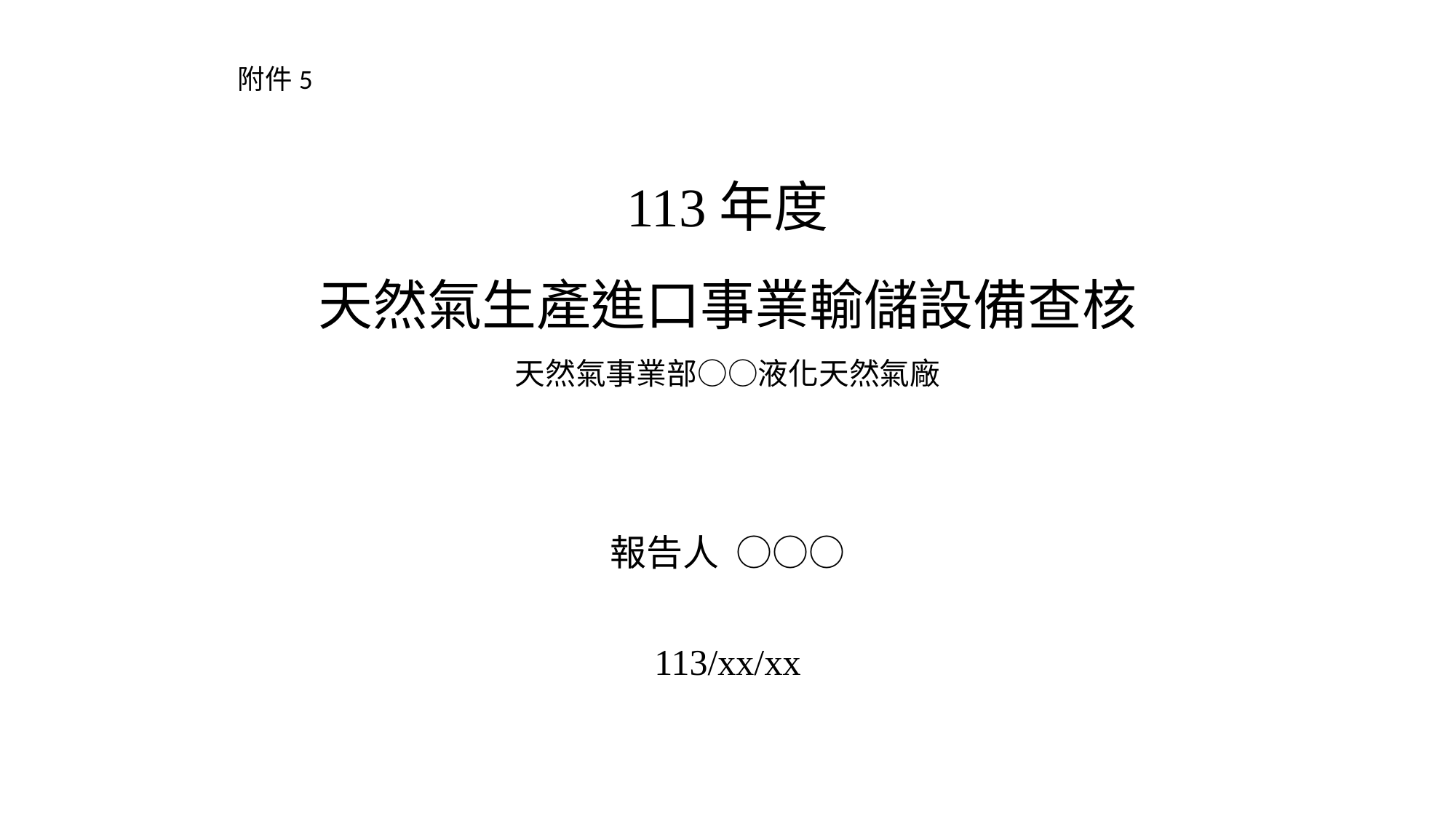

附件5
# 113年度 天然氣生產進口事業輸儲設備查核 天然氣事業部○○液化天然氣廠
報告人  ○○○

113/xx/xx